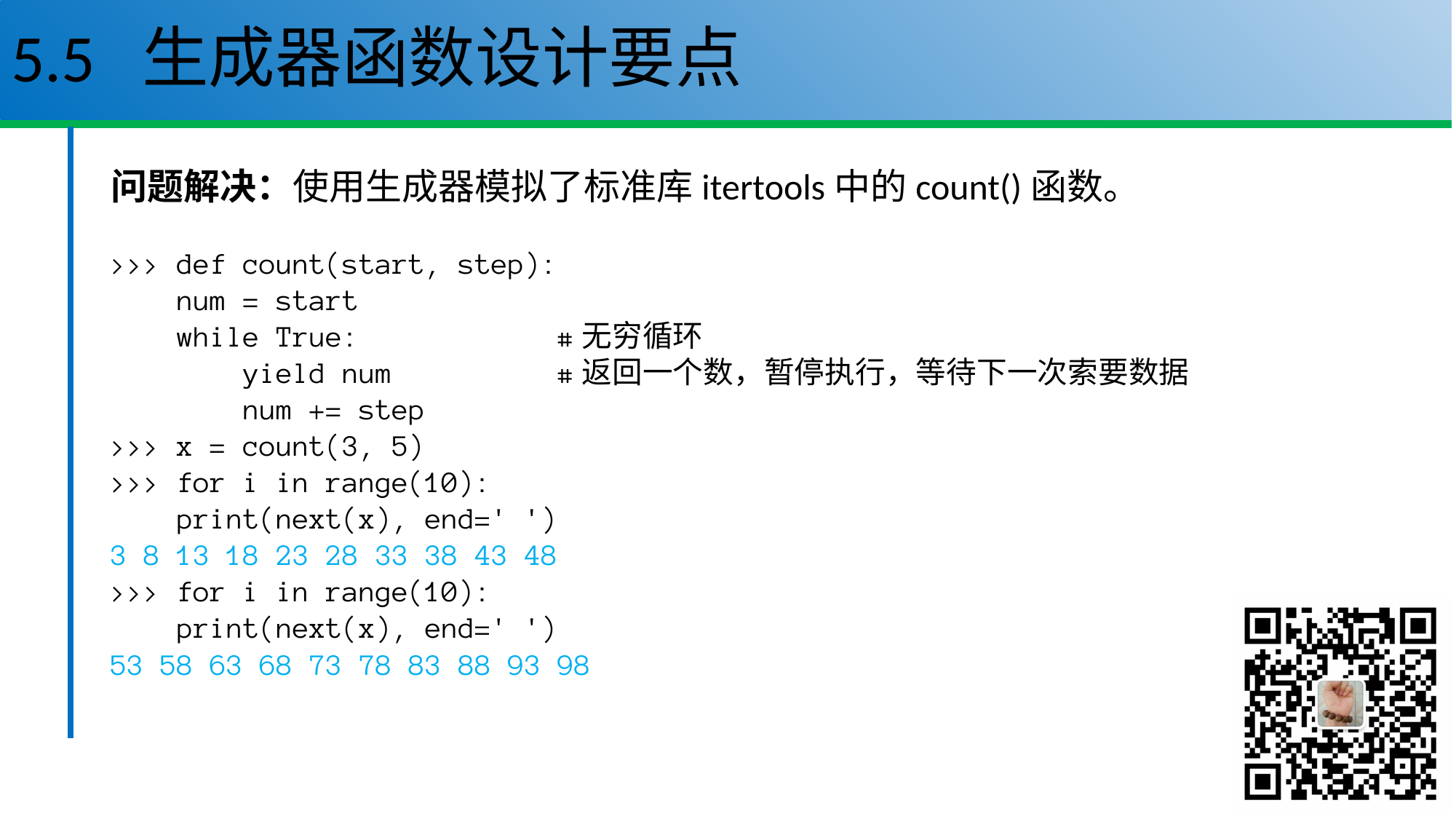

# 5.5  生成器函数设计要点
问题解决：使用生成器模拟了标准库itertools中的count()函数。

>>> def count(start, step):
    num = start
    while True:            #无穷循环
        yield num          #返回一个数，暂停执行，等待下一次索要数据
        num += step
>>> x = count(3, 5)
>>> for i in range(10):
    print(next(x), end=' ')
3 8 13 18 23 28 33 38 43 48
>>> for i in range(10):
    print(next(x), end=' ')
53 58 63 68 73 78 83 88 93 98
60